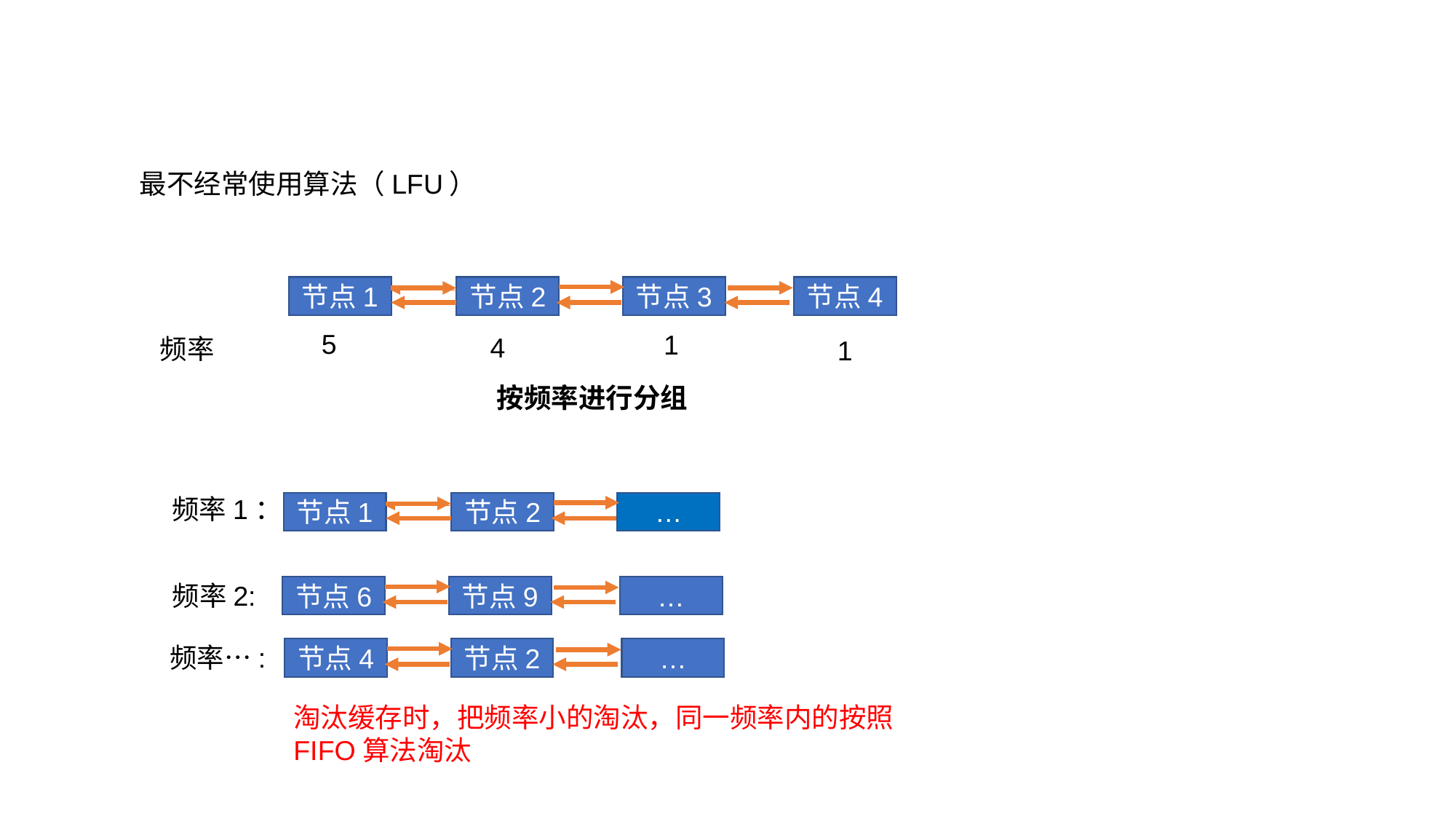

最不经常使用算法（LFU）
节点4
节点1
节点2
节点3
5
1
4
频率
1
按频率进行分组
频率1：
节点1
节点2
…
频率2:
…
节点6
节点9
频率…:
…
节点4
节点2
淘汰缓存时，把频率小的淘汰，同一频率内的按照FIFO算法淘汰